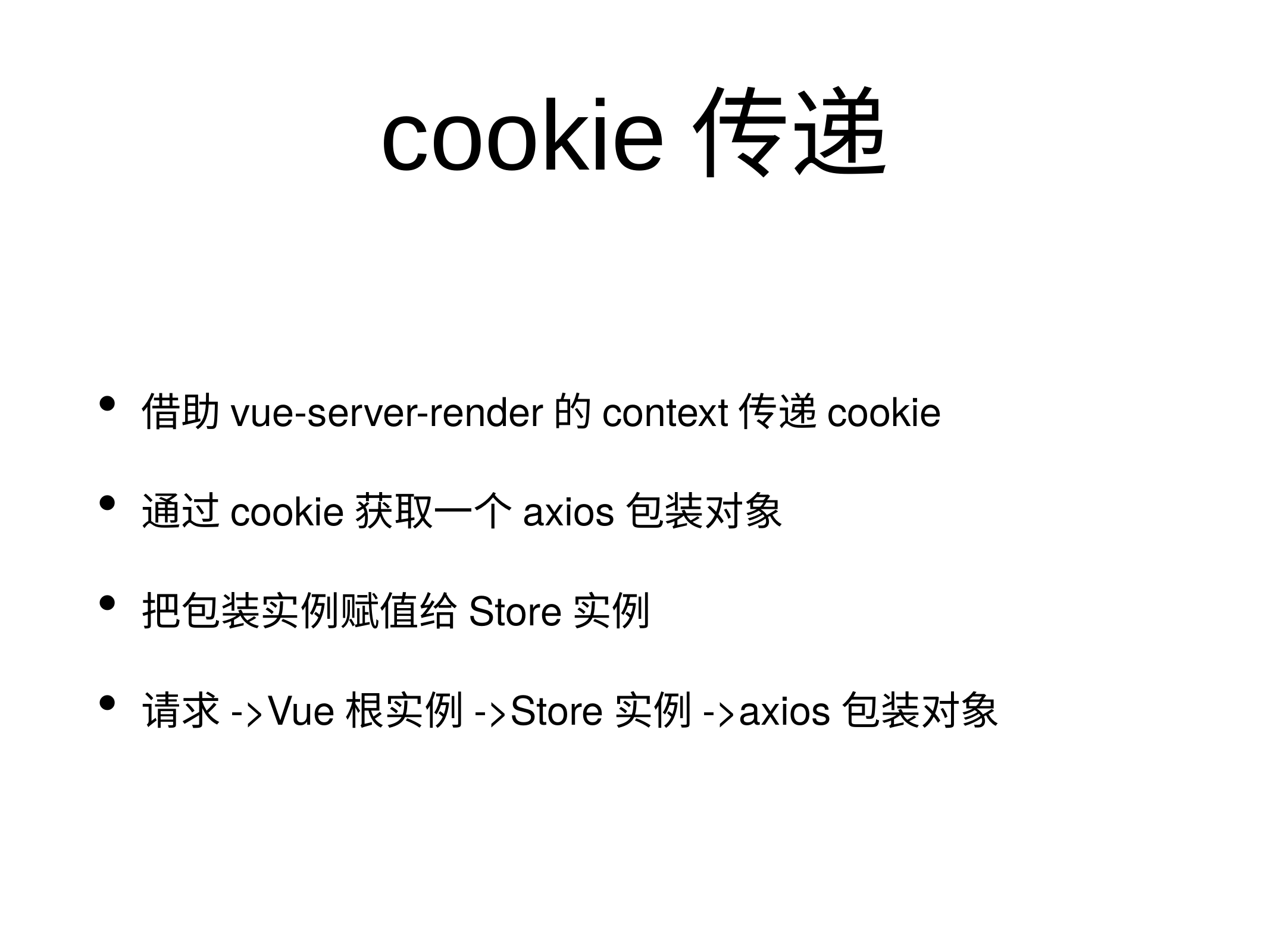

# cookie传递
借助vue-server-render的context传递cookie
通过cookie获取一个axios包装对象
把包装实例赋值给Store实例
请求->Vue根实例->Store实例->axios包装对象